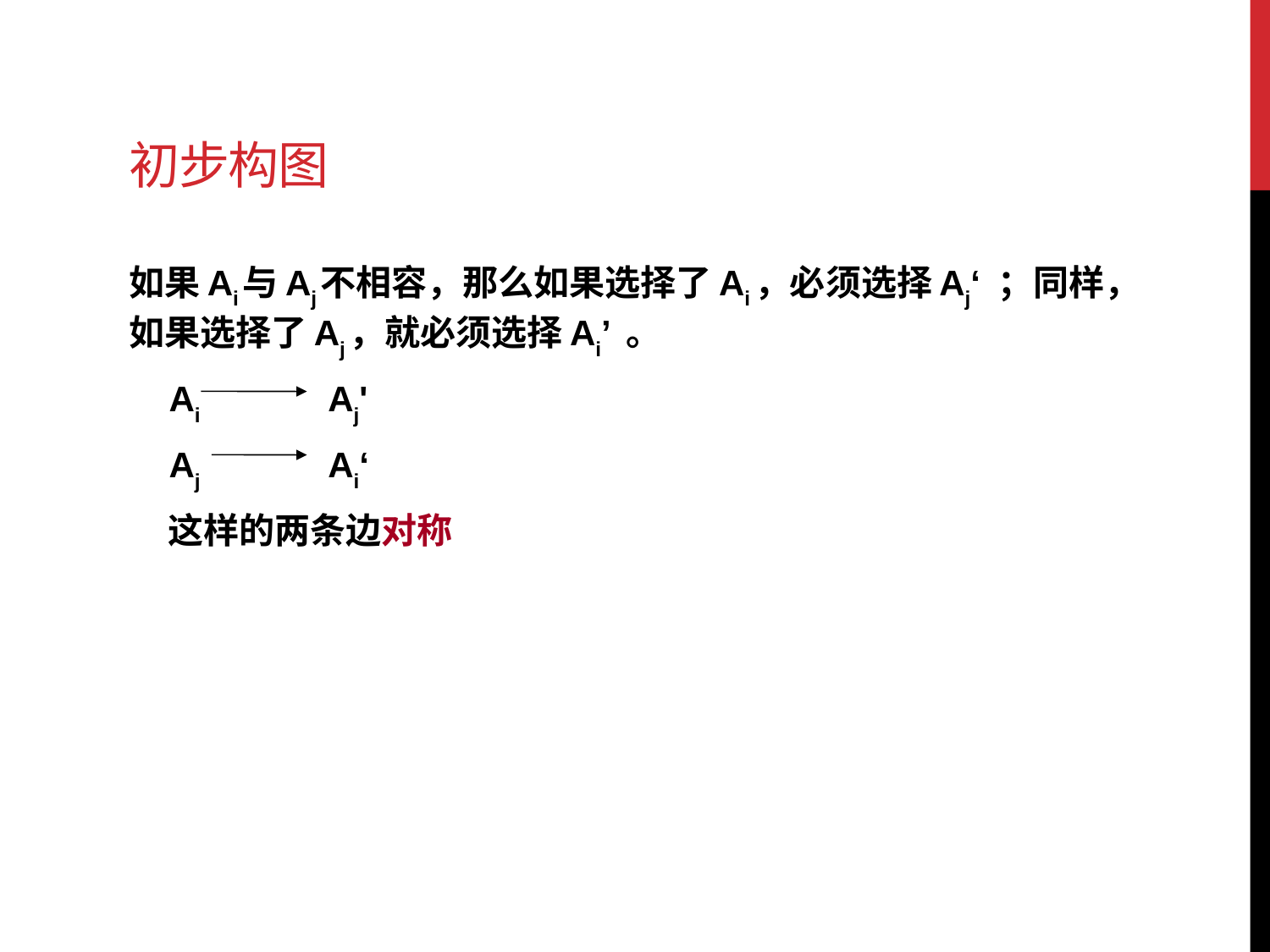

# 初步构图
如果Ai与Aj不相容，那么如果选择了Ai，必须选择Aj‘ ；同样，如果选择了Aj，就必须选择Ai’ 。
    Ai             Aj'
    Aj             Ai‘
    这样的两条边对称